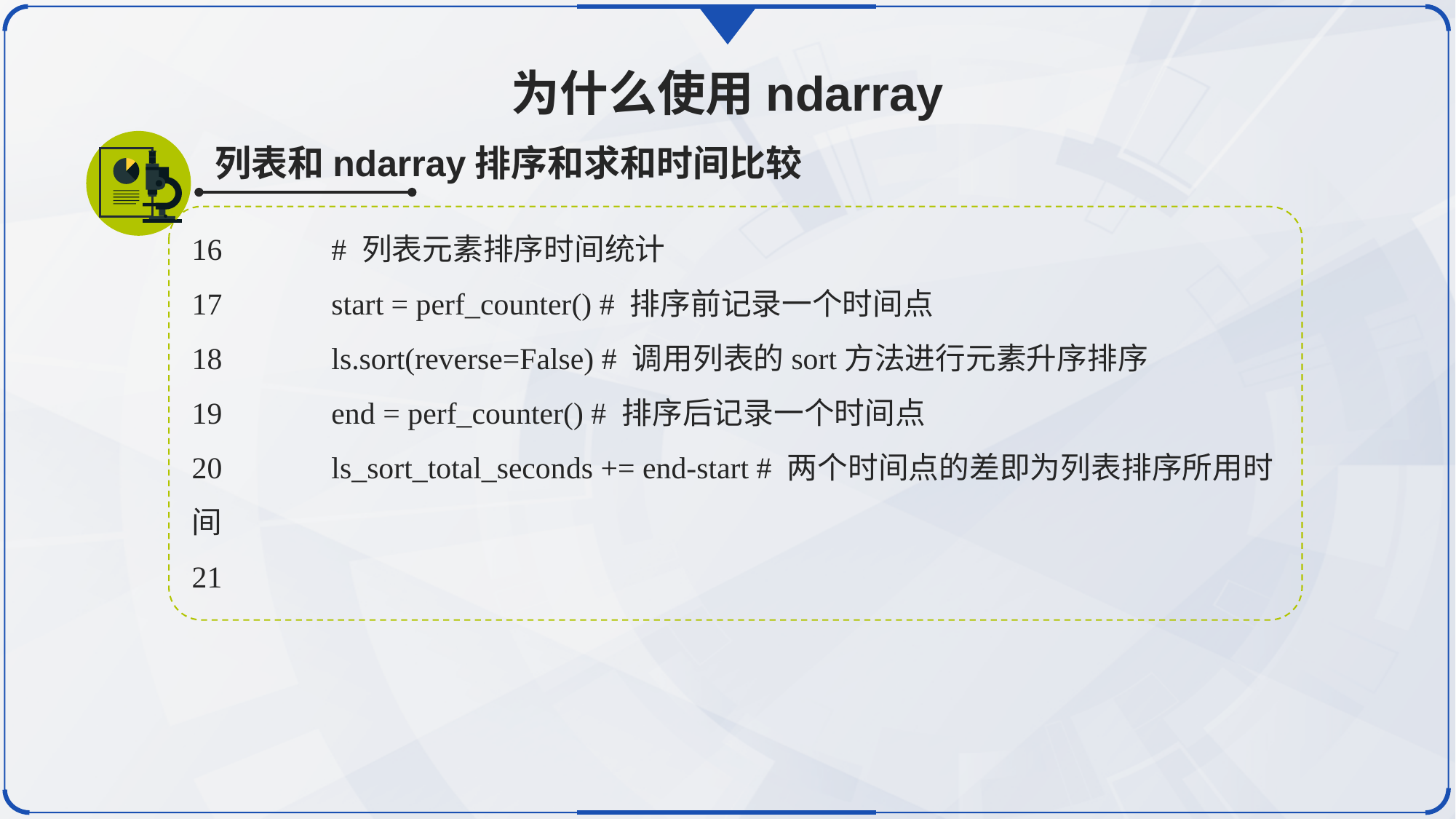

为什么使用ndarray

列表和ndarray排序和求和时间比较

16	    # 列表元素排序时间统计
17	    start = perf_counter() # 排序前记录一个时间点
18	    ls.sort(reverse=False) # 调用列表的sort方法进行元素升序排序
19	    end = perf_counter() # 排序后记录一个时间点
20	    ls_sort_total_seconds += end-start # 两个时间点的差即为列表排序所用时间
21